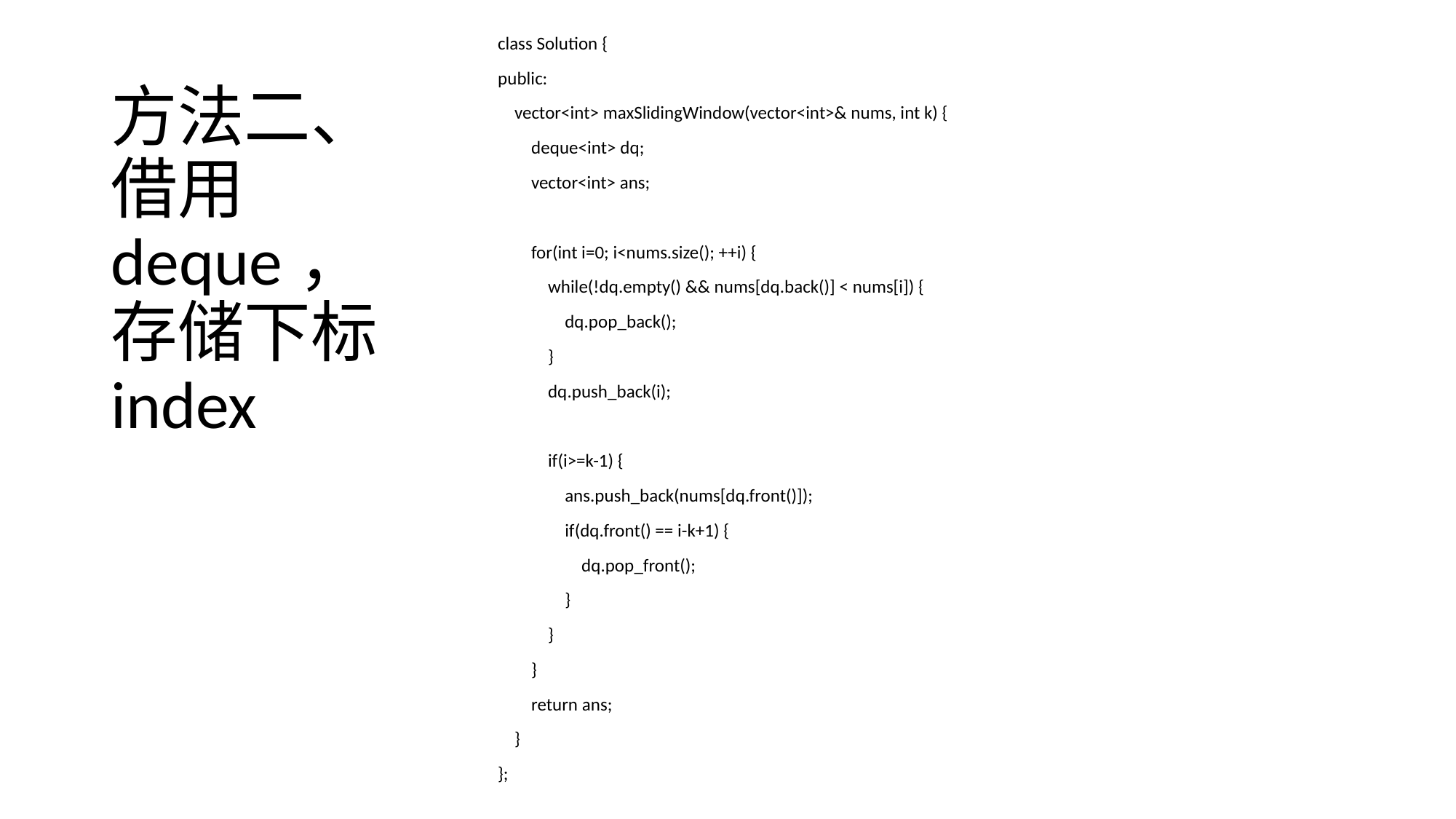

class Solution {
public:
    vector<int> maxSlidingWindow(vector<int>& nums, int k) {
        deque<int> dq;
        vector<int> ans;

        for(int i=0; i<nums.size(); ++i) {
            while(!dq.empty() && nums[dq.back()] < nums[i]) {
                dq.pop_back();
            }
            dq.push_back(i);

            if(i>=k-1) {
                ans.push_back(nums[dq.front()]);
                if(dq.front() == i-k+1) {
                    dq.pop_front();
                }
            }
        }
        return ans;
    }
};
# 方法二、借用deque，存储下标index